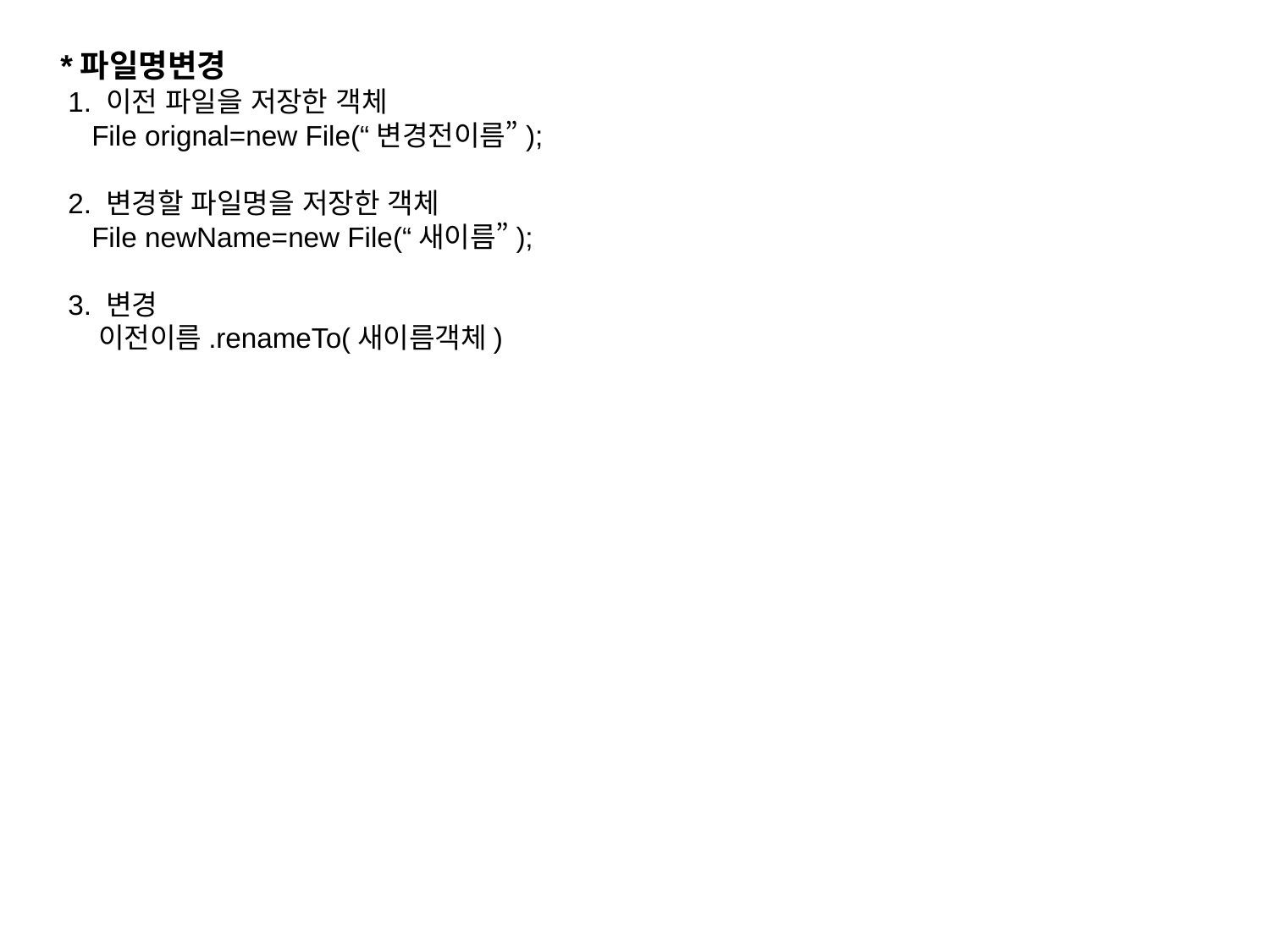

*파일명변경
 1. 이전 파일을 저장한 객체
    File orignal=new File(“변경전이름”);

 2. 변경할 파일명을 저장한 객체
    File newName=new File(“새이름”);

 3. 변경
    이전이름.renameTo(새이름객체)